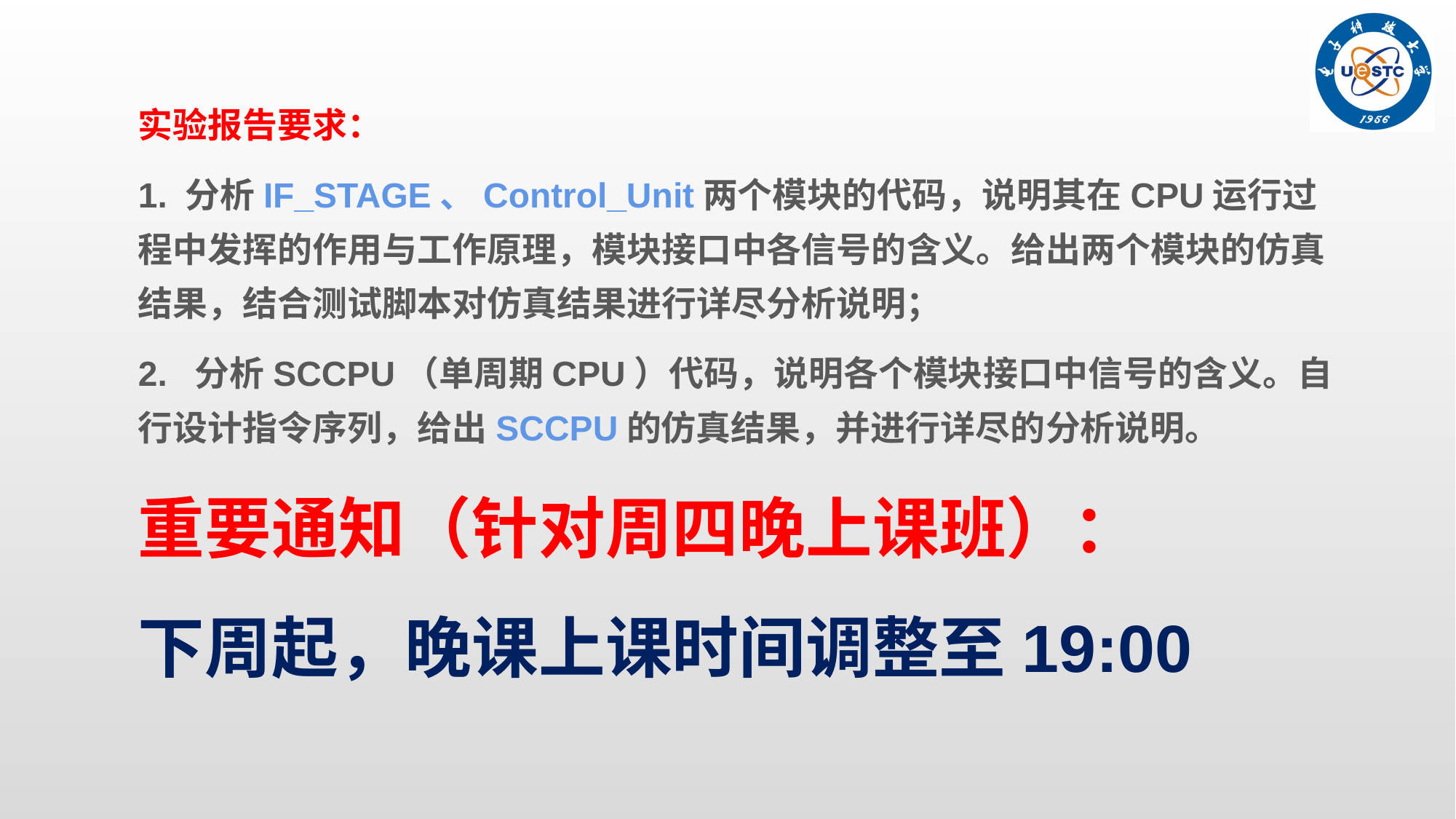

实验报告要求：
1. 分析IF_STAGE、Control_Unit两个模块的代码，说明其在CPU运行过程中发挥的作用与工作原理，模块接口中各信号的含义。给出两个模块的仿真结果，结合测试脚本对仿真结果进行详尽分析说明；
2.  分析SCCPU（单周期CPU）代码，说明各个模块接口中信号的含义。自行设计指令序列，给出SCCPU的仿真结果，并进行详尽的分析说明。
重要通知（针对周四晚上课班）：
下周起，晚课上课时间调整至19:00